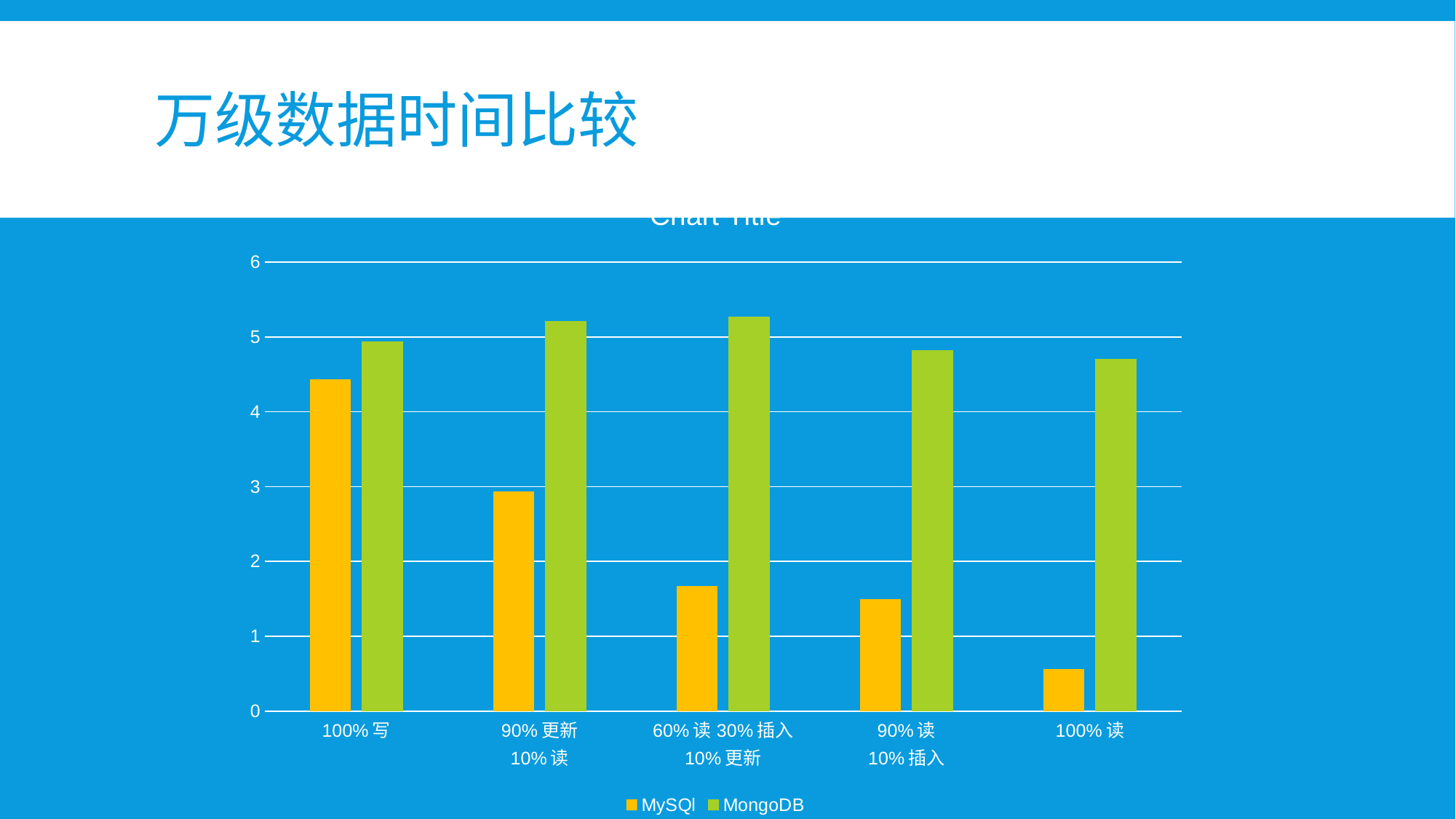

# 万级数据时间比较

### Chart:

| Category | MySQl | MongoDB |
|---|---|---|
| 100%写 | 4.434 | 4.936 |
| 90%更新
10%读 | 2.933 | 5.212 |
| 60%读30%插入
10%更新 | 1.675 | 5.267 |
| 90%读
10%插入 | 1.495 | 4.82 |
| 100%读 | 0.559 | 4.71 |